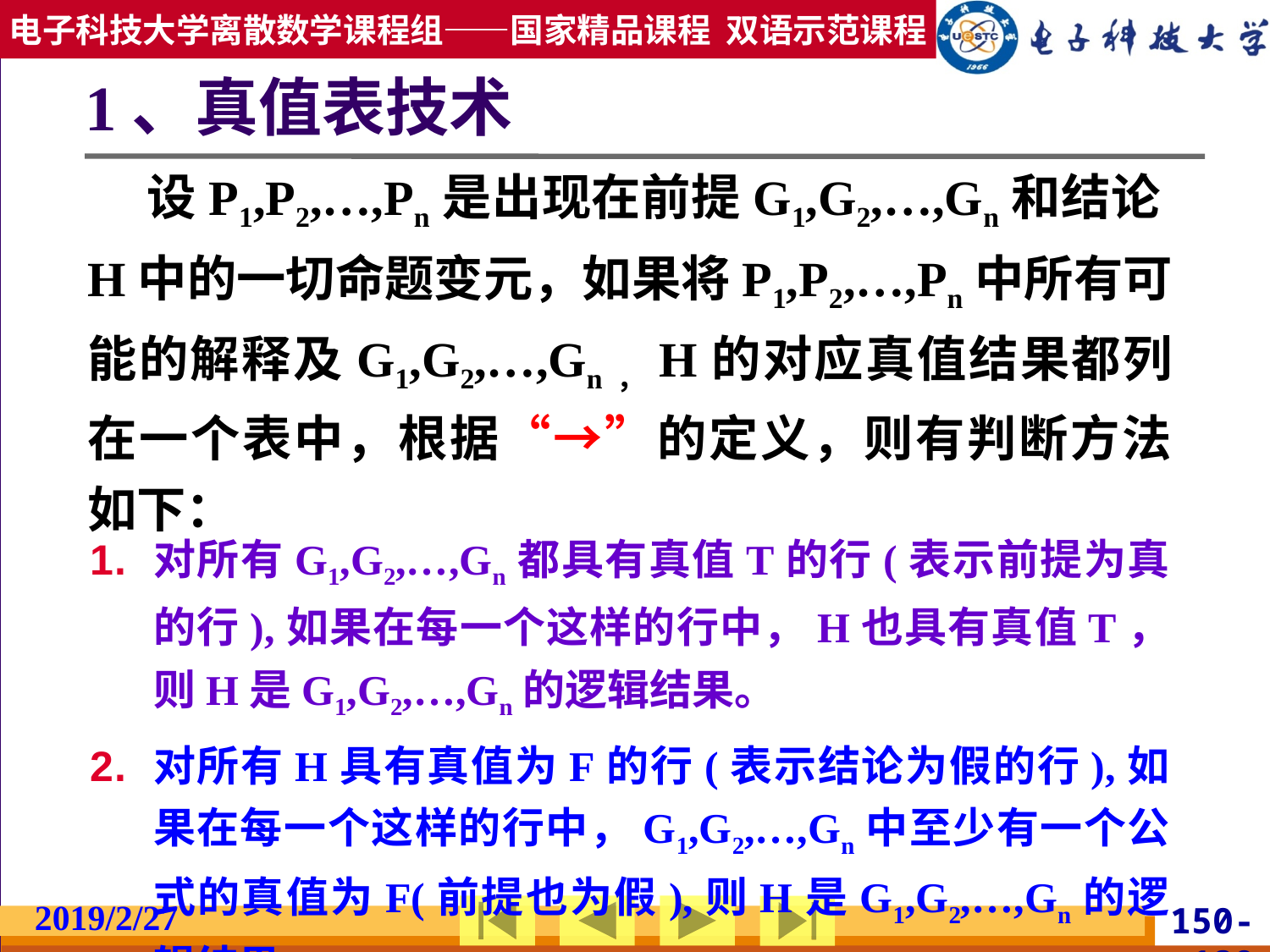

# 1、真值表技术
    设P1,P2,…,Pn是出现在前提G1,G2,…,Gn和结论H中的一切命题变元，如果将P1,P2,…,Pn中所有可能的解释及G1,G2,…,Gn，H的对应真值结果都列在一个表中，根据“→”的定义，则有判断方法如下：
对所有G1,G2,…,Gn都具有真值T的行(表示前提为真的行),如果在每一个这样的行中，H也具有真值T，则H是G1,G2,…,Gn的逻辑结果。
对所有H具有真值为F的行(表示结论为假的行),如果在每一个这样的行中，G1,G2,…,Gn中至少有一个公式的真值为F(前提也为假),则H是G1,G2,…,Gn的逻辑结果。
2019/2/27